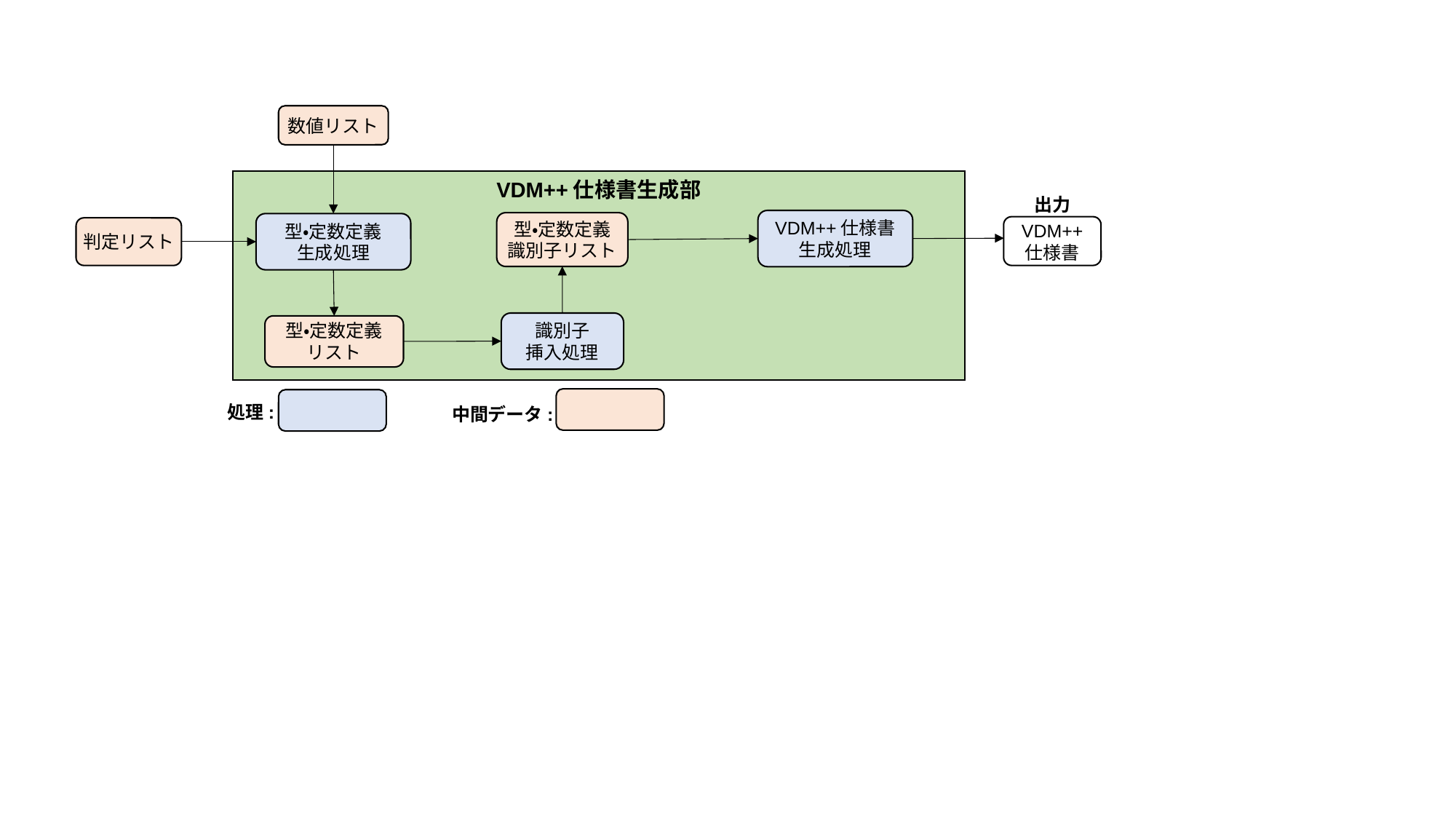

数値リスト
VDM++仕様書生成部
出力
VDM++
仕様書
VDM++仕様書
生成処理
型・定数定義
識別子リスト
型・定数定義
生成処理
判定リスト
識別子
挿入処理
型・定数定義
リスト

処理:
中間データ: